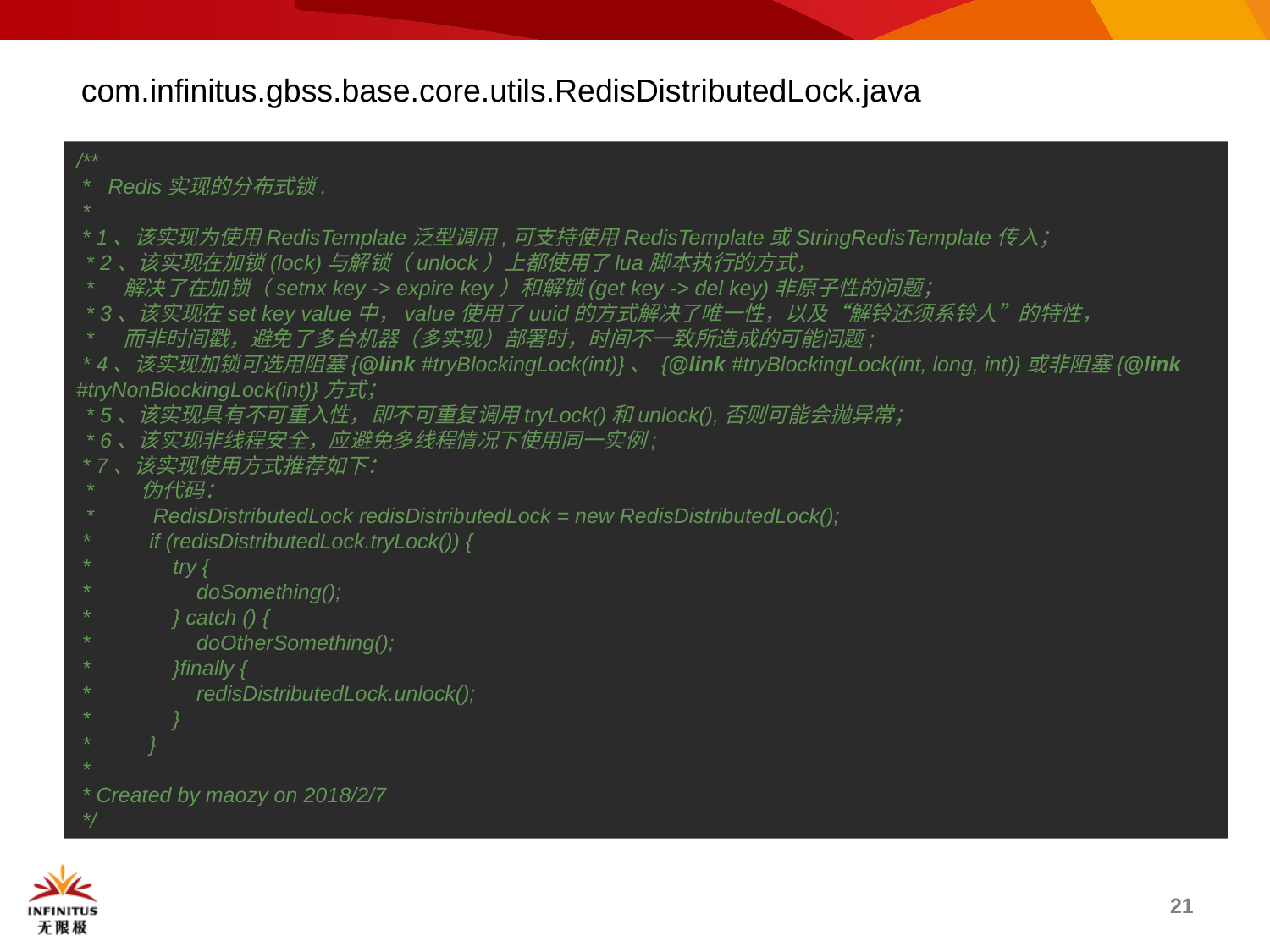

com.infinitus.gbss.base.core.utils.RedisDistributedLock.java
/**
 *   Redis实现的分布式锁.
 *
 * 1、该实现为使用RedisTemplate泛型调用,可支持使用RedisTemplate或StringRedisTemplate传入；
 * 2、该实现在加锁(lock)与解锁（unlock）上都使用了lua脚本执行的方式，
 *    解决了在加锁（setnx key -> expire key）和解锁(get key -> del key)非原子性的问题；
 * 3、该实现在set key value中，value使用了uuid的方式解决了唯一性，以及“解铃还须系铃人”的特性，
 *    而非时间戳，避免了多台机器（多实现）部署时，时间不一致所造成的可能问题;
 * 4、该实现加锁可选用阻塞{@link #tryBlockingLock(int)}、 {@link #tryBlockingLock(int, long, int)}或非阻塞{@link #tryNonBlockingLock(int)}方式；
 * 5、该实现具有不可重入性，即不可重复调用tryLock()和unlock(),否则可能会抛异常；
 * 6、该实现非线程安全，应避免多线程情况下使用同一实例;
 * 7、该实现使用方式推荐如下：
 *       伪代码：
 *          RedisDistributedLock redisDistributedLock = new RedisDistributedLock();
 *          if (redisDistributedLock.tryLock()) {
 *              try {
 *                  doSomething();
 *              } catch () {
 *                  doOtherSomething();
 *              }finally {
 *                  redisDistributedLock.unlock();
 *              }
 *          }
 *
 * Created by maozy on 2018/2/7
 */
21